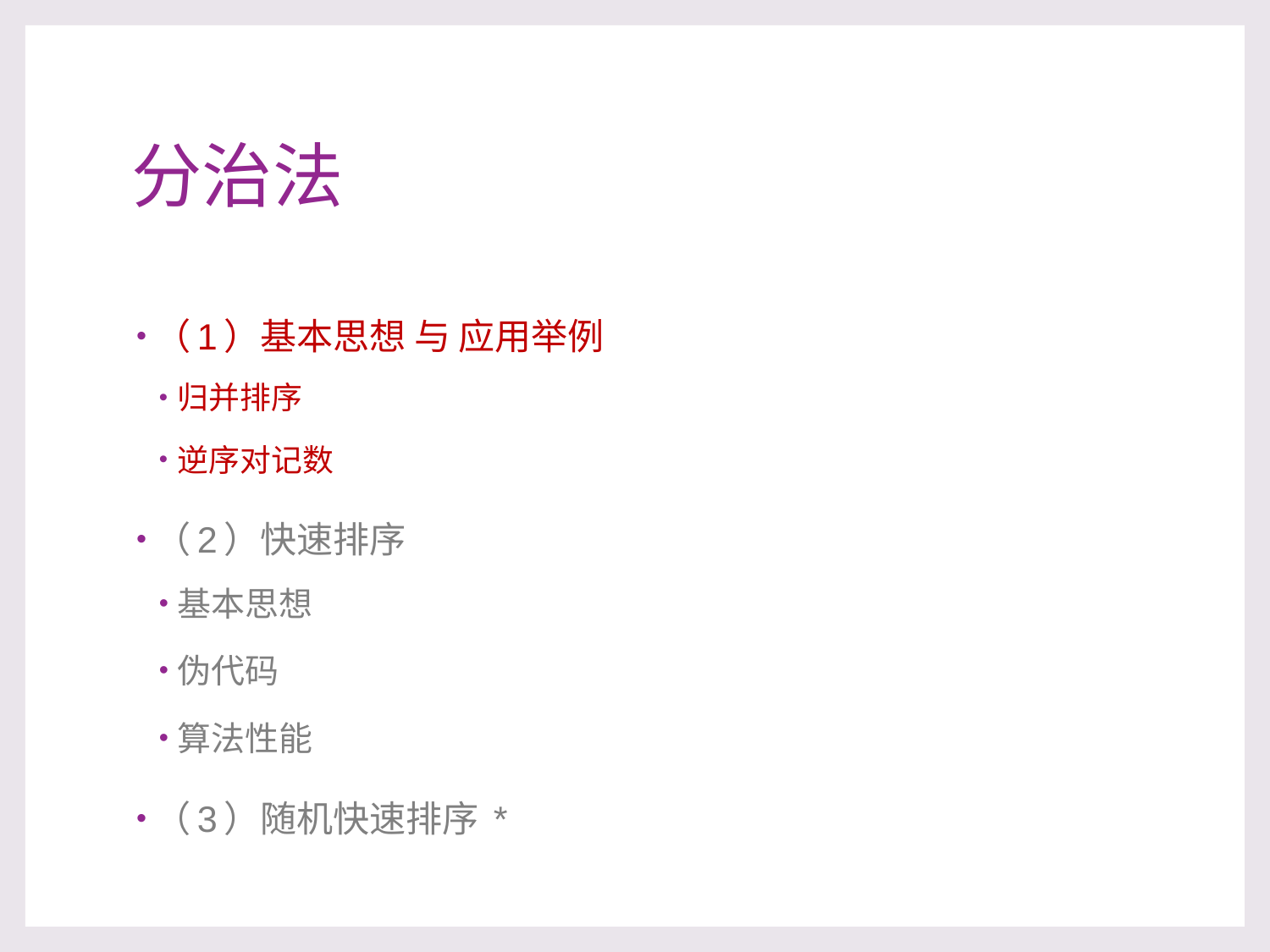

# 分治法
（1）基本思想 与 应用举例
归并排序
逆序对记数
（2）快速排序
基本思想
伪代码
算法性能
（3）随机快速排序 *